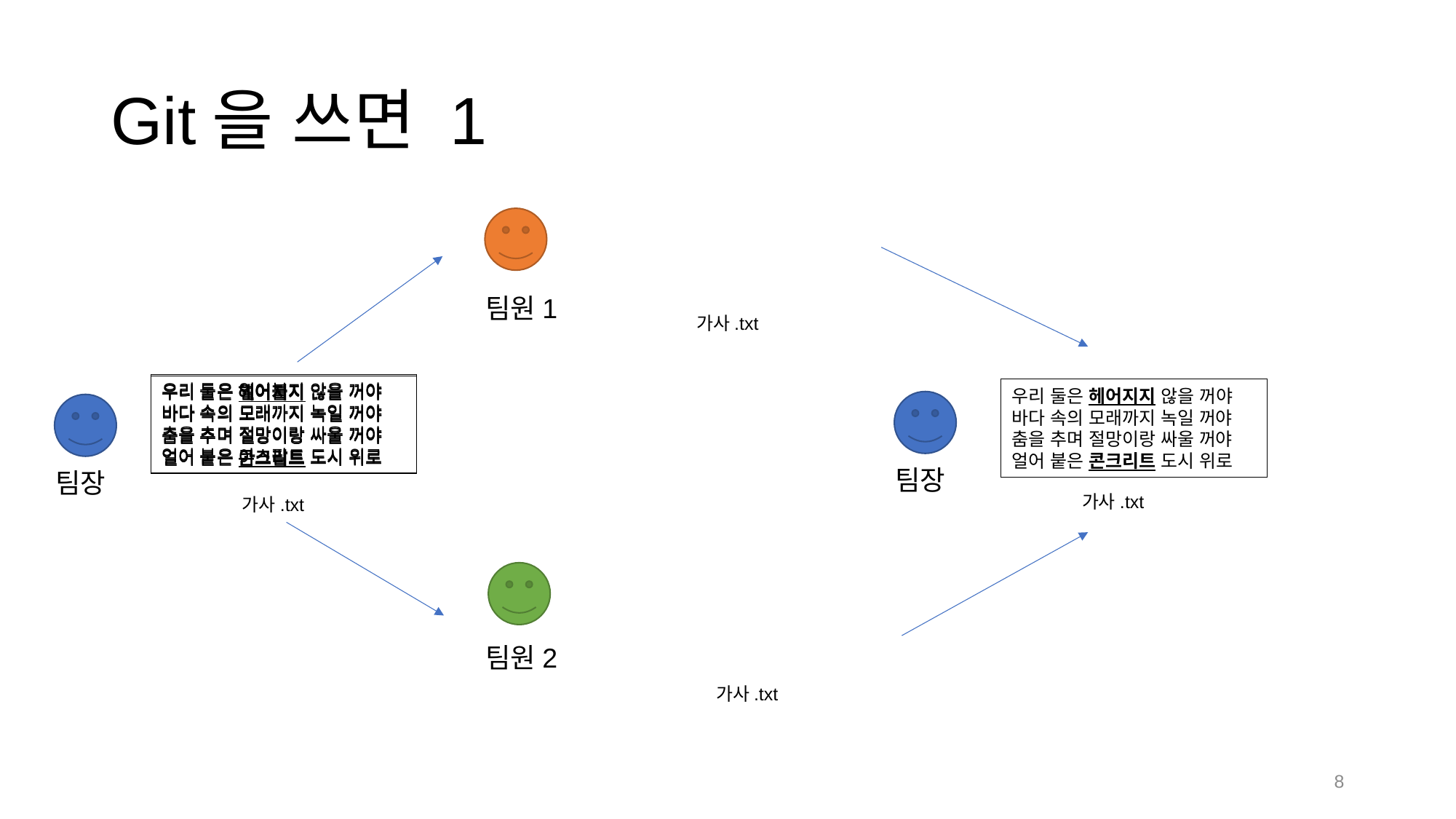

# Git을 쓰면 1

팀원1
가사.txt
우리 둘은 얼어붙지 않을 꺼야
바다 속의 모래까지 녹일 꺼야
춤을 추며 절망이랑 싸울 꺼야
얼어 붙은 아스팔트 도시 위로
우리 둘은 얼어붙지 않을 꺼야
바다 속의 모래까지 녹일 꺼야
춤을 추며 절망이랑 싸울 꺼야
얼어 붙은 콘크리트 도시 위로
우리 둘은 헤어지지 않을 꺼야
바다 속의 모래까지 녹일 꺼야
춤을 추며 절망이랑 싸울 꺼야
얼어 붙은 아스팔트 도시 위로
우리 둘은 헤어지지 않을 꺼야
바다 속의 모래까지 녹일 꺼야
춤을 추며 절망이랑 싸울 꺼야
얼어 붙은 콘크리트 도시 위로

팀장
팀장
가사.txt
가사.txt

팀원2
가사.txt
8